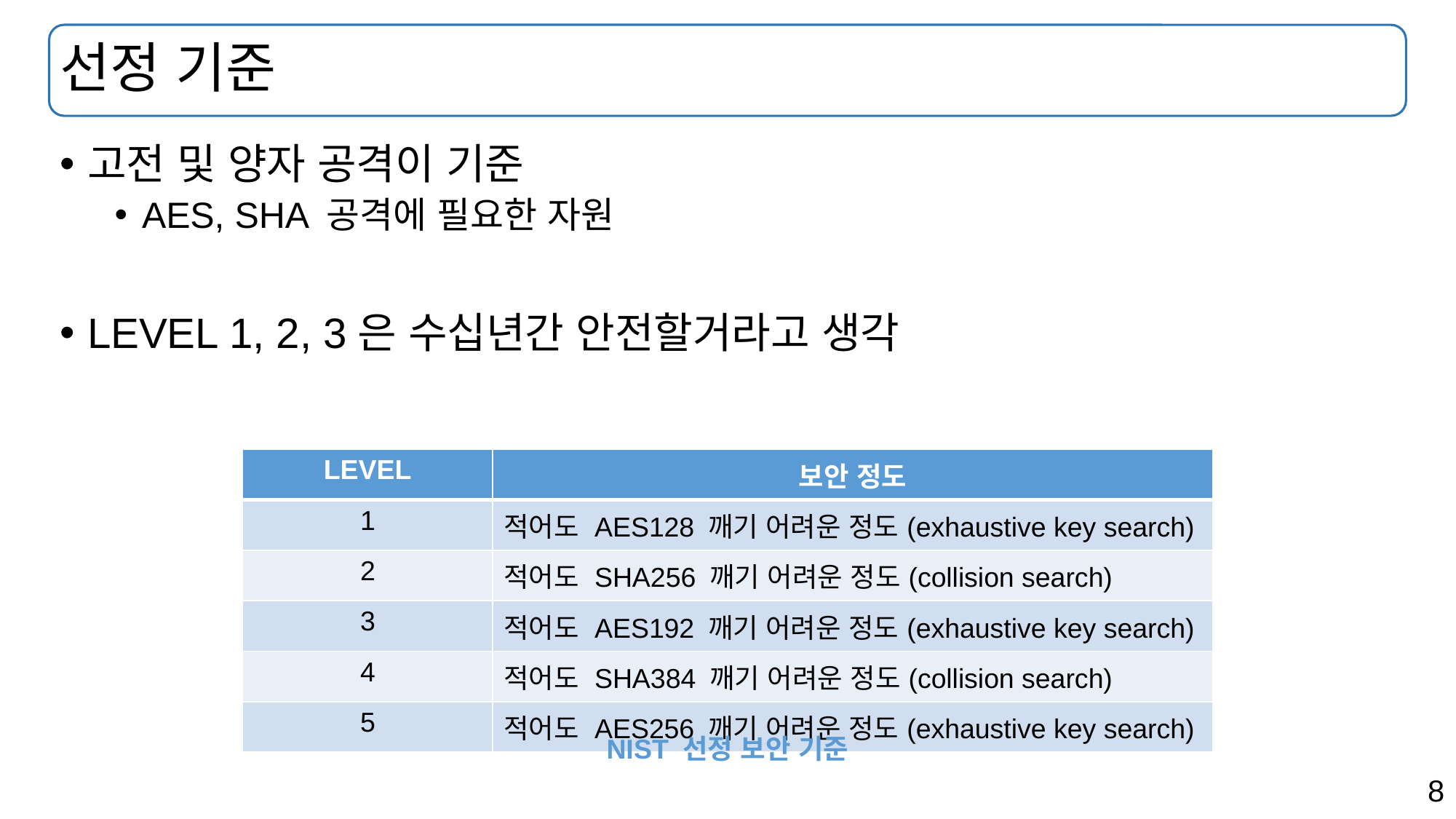

# 선정 기준
고전 및 양자 공격이 기준
AES, SHA 공격에 필요한 자원

LEVEL 1, 2, 3은 수십년간 안전할거라고 생각

| LEVEL | 보안 정도 |
| --- | --- |
| 1 | 적어도 AES128 깨기 어려운 정도(exhaustive key search) |
| 2 | 적어도 SHA256 깨기 어려운 정도(collision search) |
| 3 | 적어도 AES192 깨기 어려운 정도(exhaustive key search) |
| 4 | 적어도 SHA384 깨기 어려운 정도(collision search) |
| 5 | 적어도 AES256 깨기 어려운 정도(exhaustive key search) |
NIST 선정 보안 기준